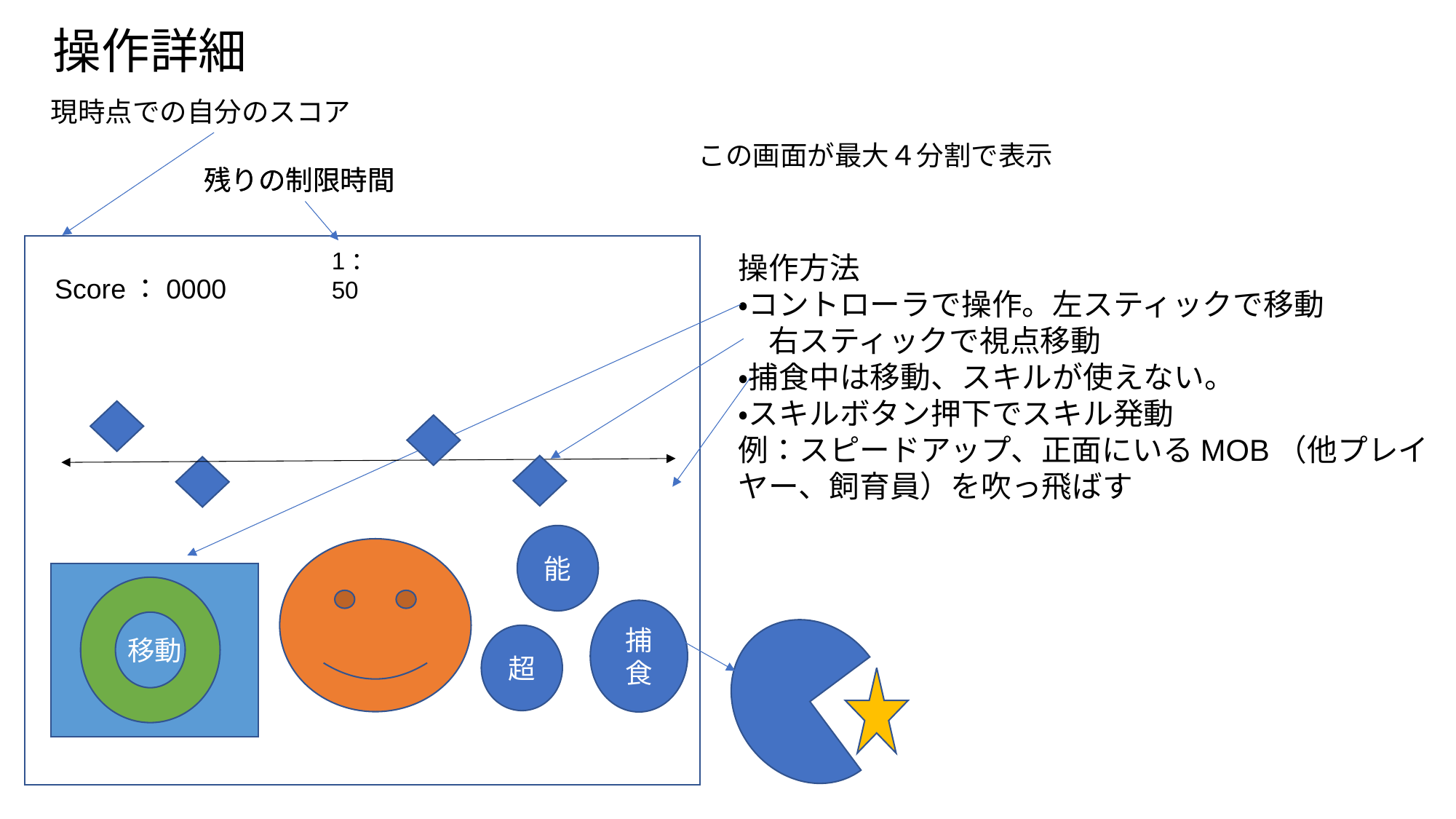

操作詳細
現時点での自分のスコア
この画面が最大４分割で表示
残りの制限時間
残りの制限時間

1：50
操作方法
・コントローラで操作。左スティックで移動
　右スティックで視点移動
・捕食中は移動、スキルが使えない。
・スキルボタン押下でスキル発動
例：スピードアップ、正面にいるMOB（他プレイヤー、飼育員）を吹っ飛ばす
Score：0000

能

移動

捕食
超